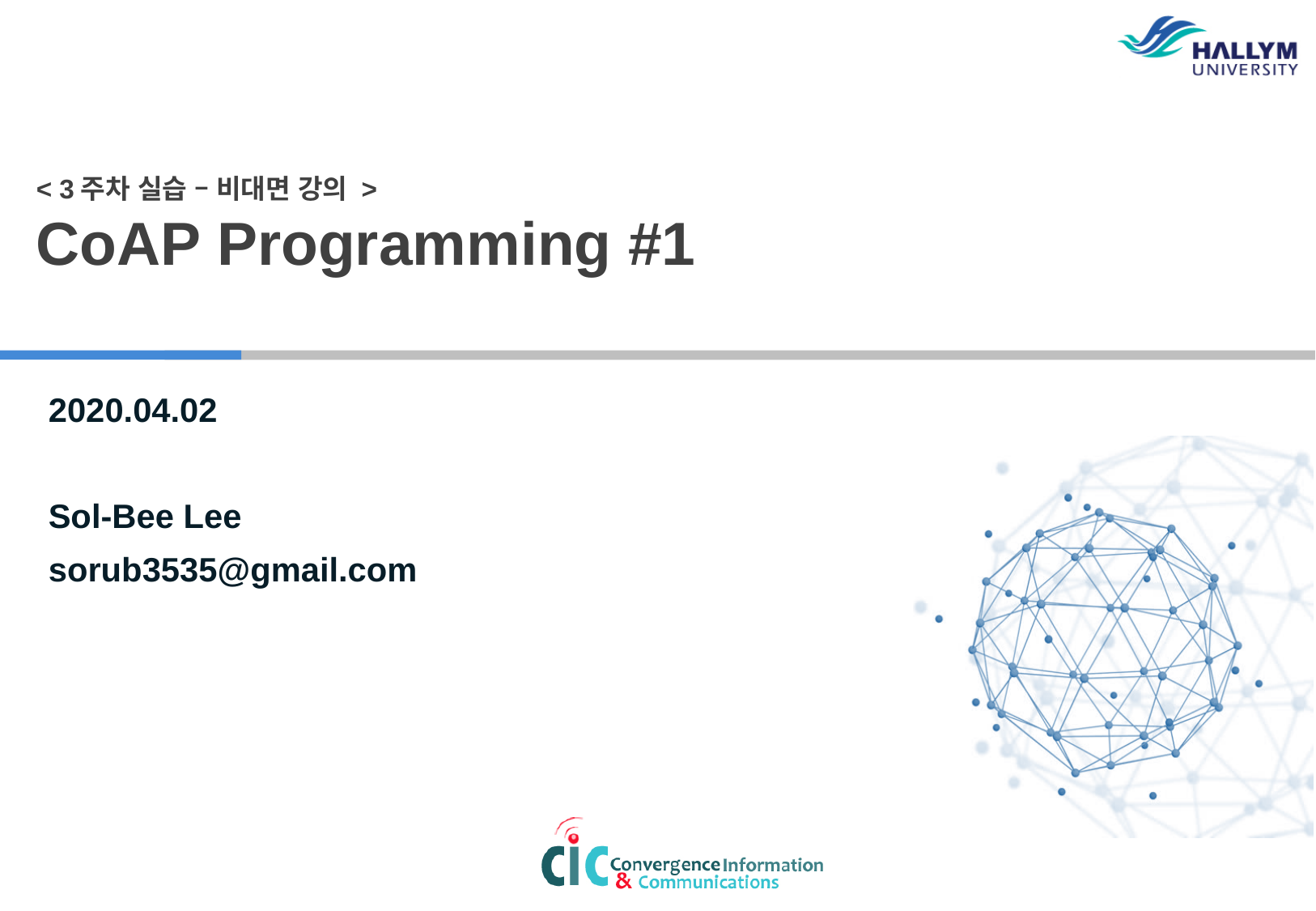

< 3주차 실습 – 비대면 강의 >
CoAP Programming #1
2020.04.02

Sol-Bee Lee
sorub3535@gmail.com